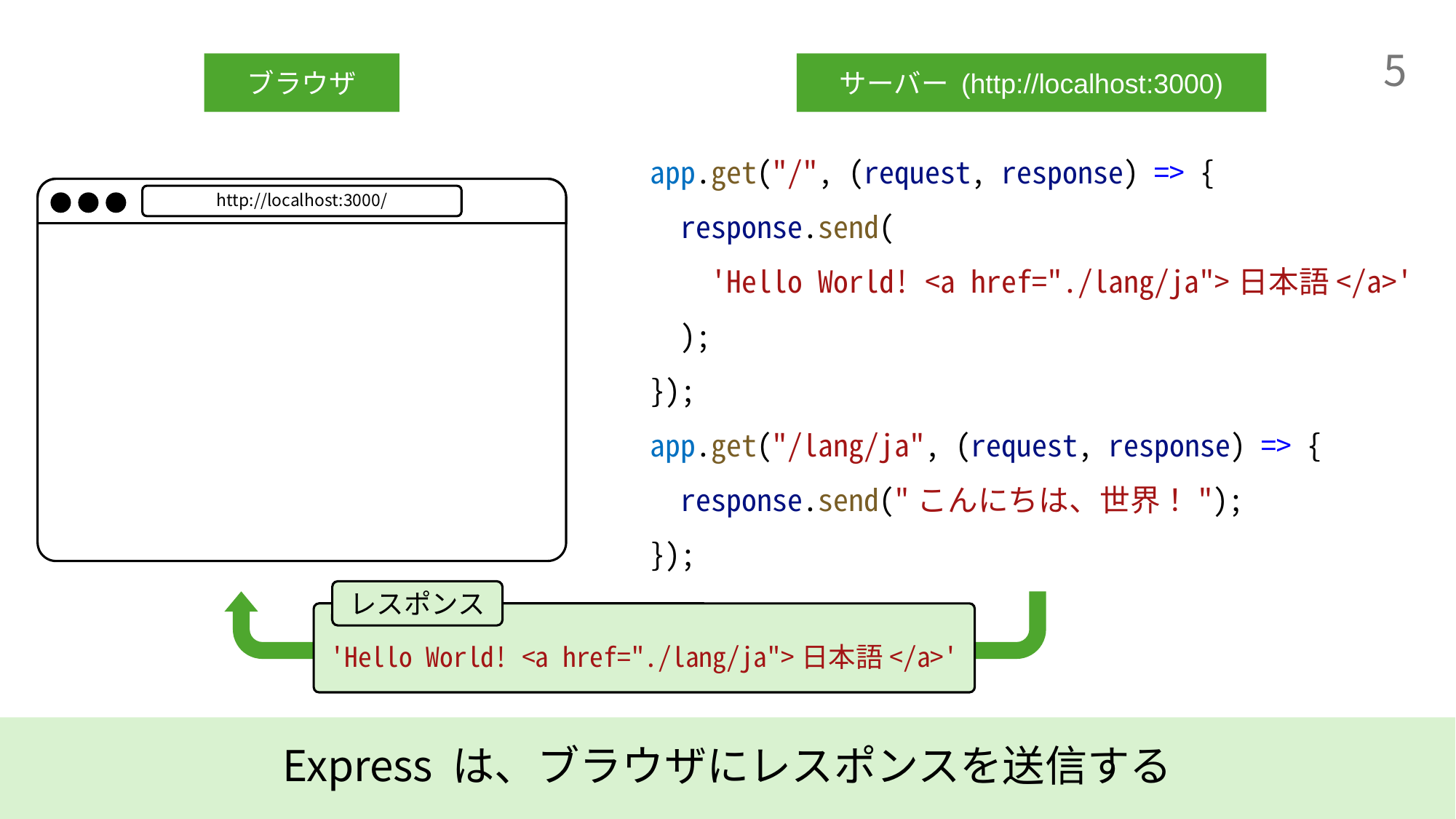

5
http://localhost:3000/
レスポンス

'Hello World! <a href="./lang/ja">日本語</a>'
Express は、ブラウザにレスポンスを送信する